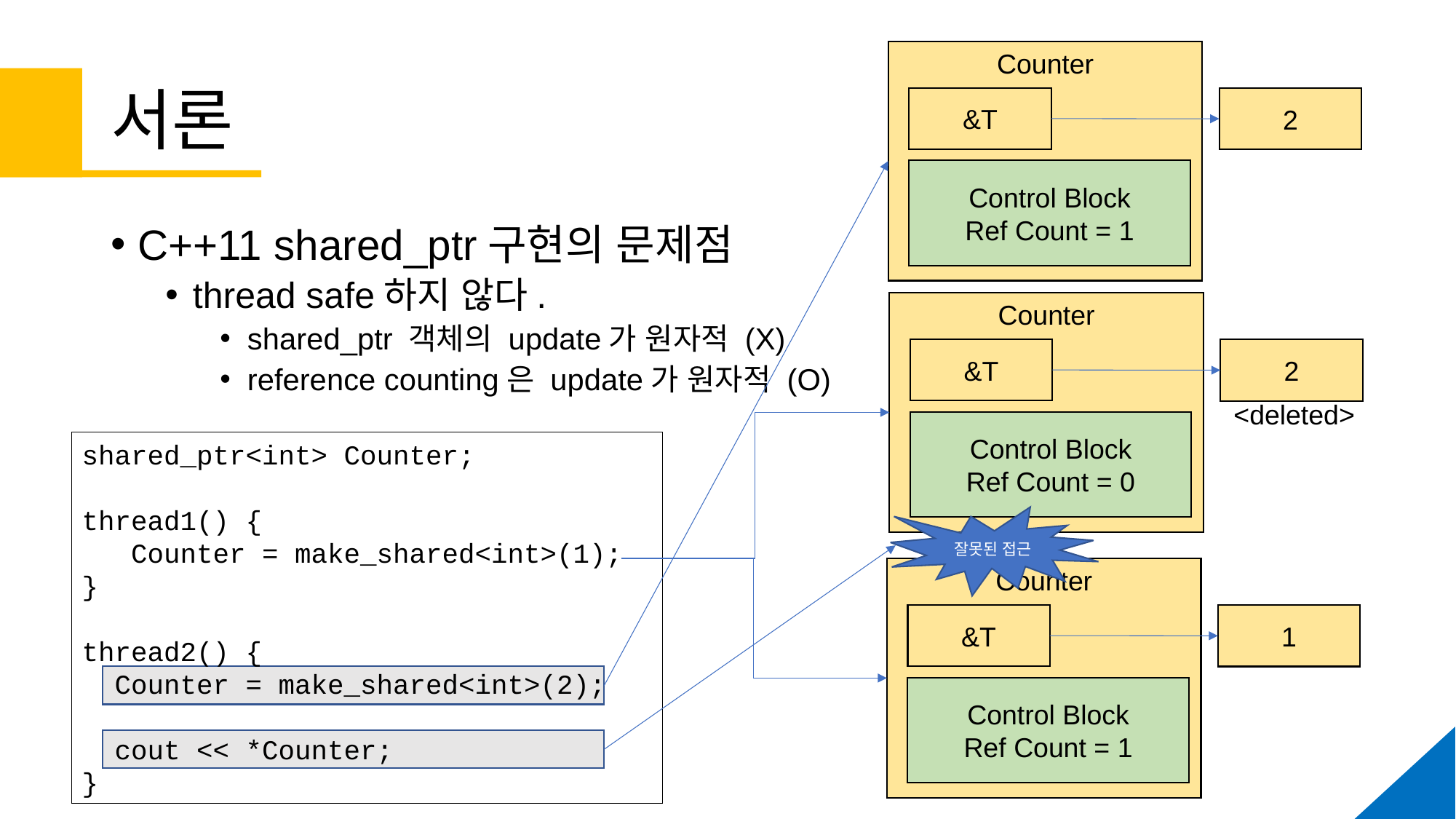

Counter
# 서론

&T
2
Control Block
Ref Count = 1
C++11 shared_ptr구현의 문제점
thread safe하지 않다.
shared_ptr 객체의 update가 원자적 (X)
reference counting은 update가 원자적 (O)

Counter
&T
2
<deleted>
Control Block
Ref Count = 0
shared_ptr<int> Counter;

thread1() {
   Counter = make_shared<int>(1);
}

thread2() {
  Counter = make_shared<int>(2);

  cout << *Counter;
}
잘못된 접근
Counter
&T
1

Control Block
Ref Count = 1